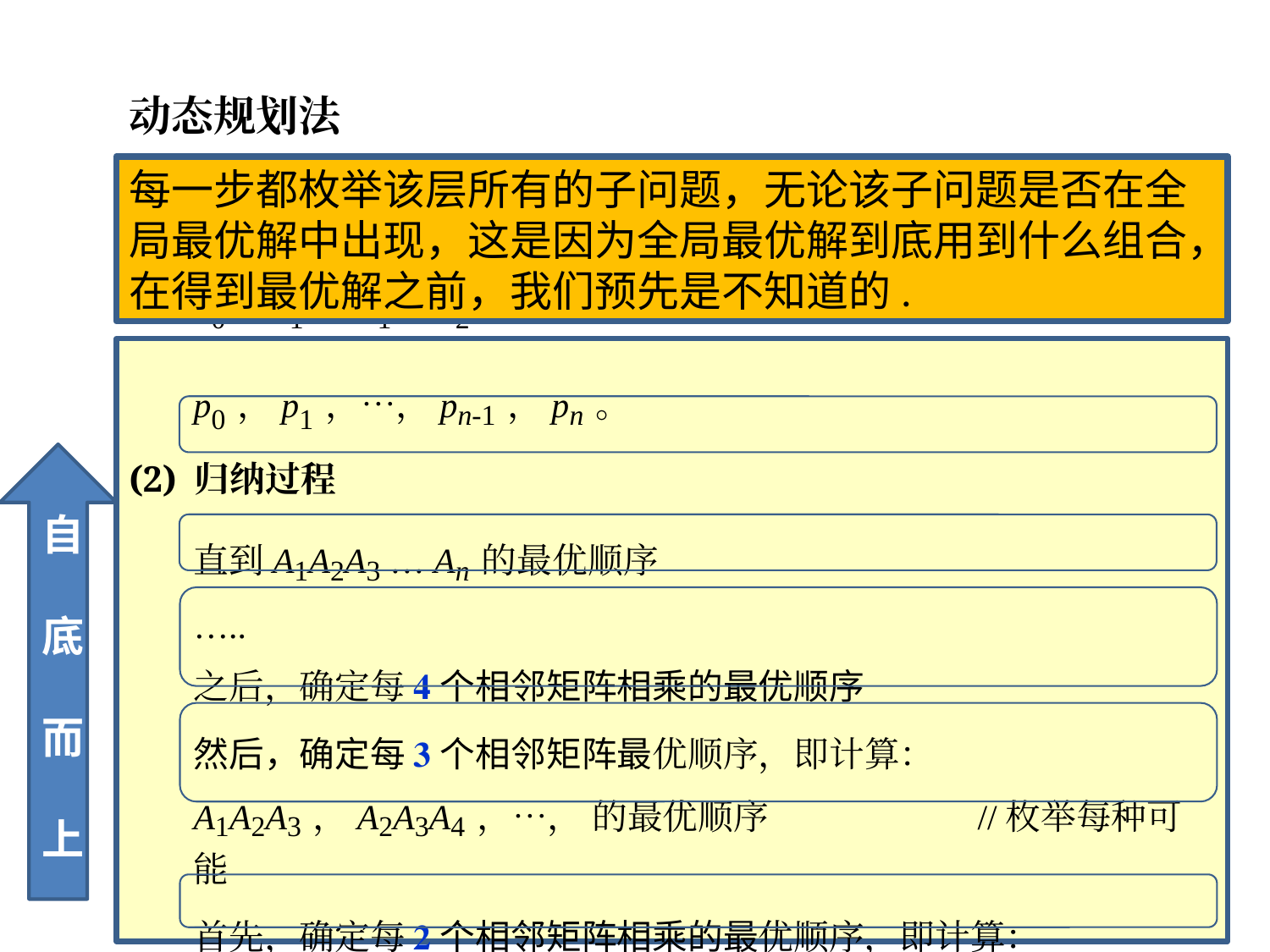

动态规划法
假设 n 个矩阵 A1, A2, A3, …, An 的维数分别是：
p0 × p1，p1 × p2，…，pn-1 × pn。即维数序列是：
p0，p1，…，pn-1，pn。
(2) 归纳过程
直到A1A2A3 … An的最优顺序
…..
之后，确定每4个相邻矩阵相乘的最优顺序
然后，确定每3个相邻矩阵最优顺序，即计算：
A1A2A3，A2A3A4，…， 的最优顺序                      //枚举每种可能
首先，确定每2个相邻矩阵相乘的最优顺序，即计算：
A1A2，A2A3，…， 的顺序，其顺序只有一种….. //枚举每种可能
(1) 初始化
序列划分为单个矩阵， A1，A2，A3， …， An，不需任何乘法

每一步都枚举该层所有的子问题，无论该子问题是否在全局最优解中出现，这是因为全局最优解到底用到什么组合，在得到最优解之前，我们预先是不知道的.

自   底  而  上